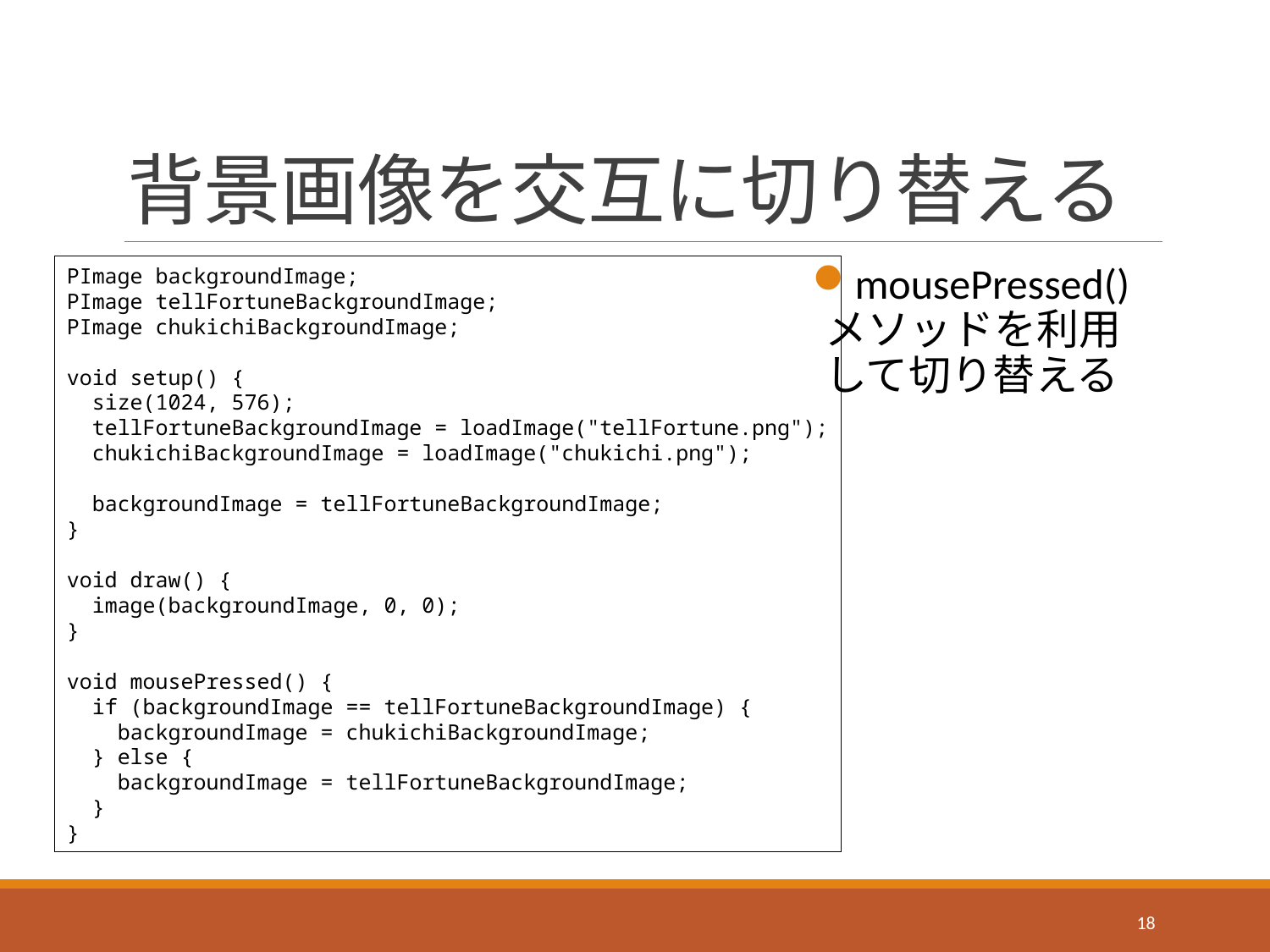

# 背景画像を交互に切り替える
PImage backgroundImage;
PImage tellFortuneBackgroundImage;
PImage chukichiBackgroundImage;

void setup() {
  size(1024, 576);
  tellFortuneBackgroundImage = loadImage("tellFortune.png");
  chukichiBackgroundImage = loadImage("chukichi.png");

  backgroundImage = tellFortuneBackgroundImage;
}

void draw() {
  image(backgroundImage, 0, 0);
}

void mousePressed() {
  if (backgroundImage == tellFortuneBackgroundImage) {
    backgroundImage = chukichiBackgroundImage;
  } else {
    backgroundImage = tellFortuneBackgroundImage;
  }
}
mousePressed()メソッドを利用して切り替える
18